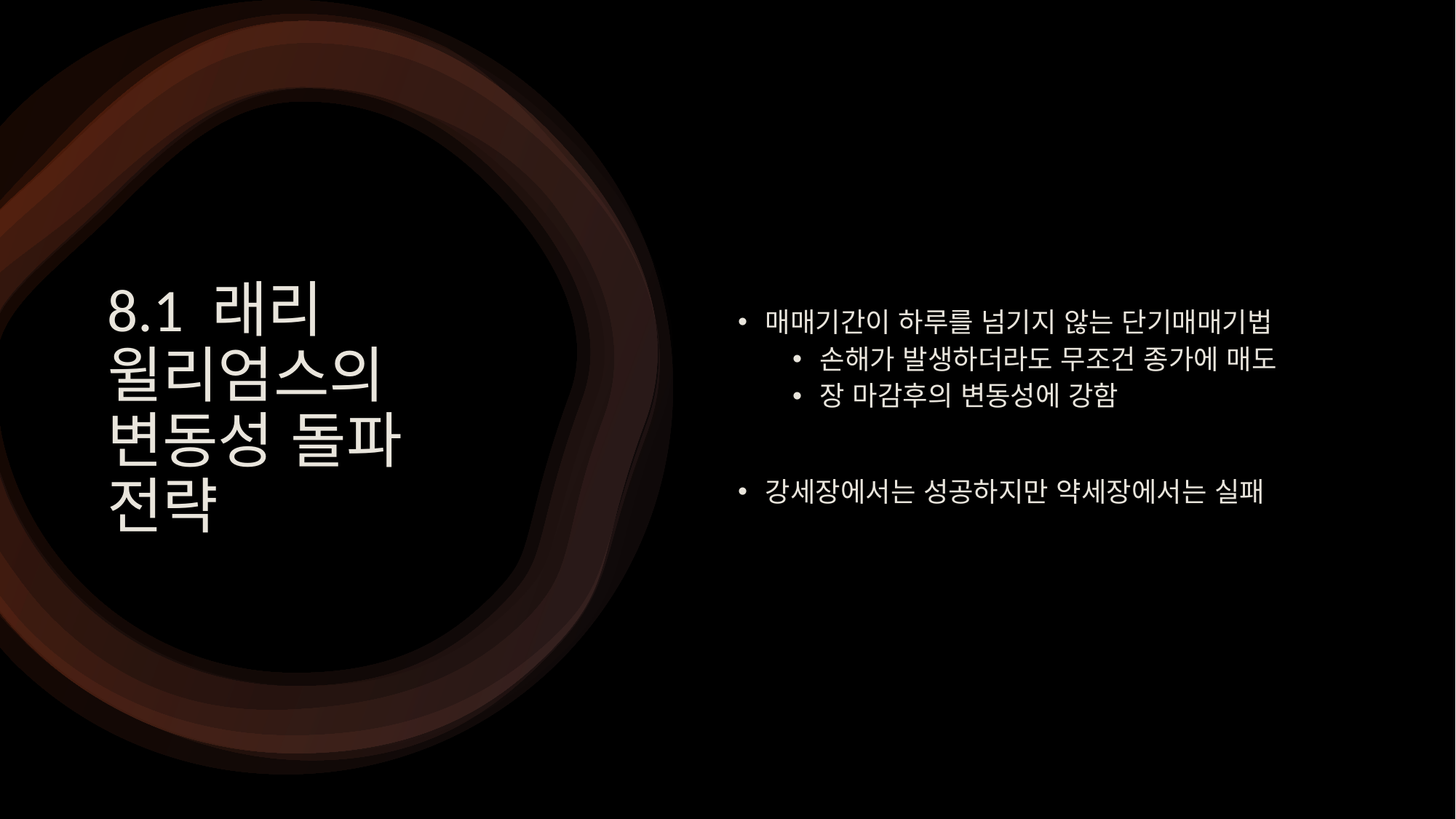

매매기간이 하루를 넘기지 않는 단기매매기법
손해가 발생하더라도 무조건 종가에 매도
장 마감후의 변동성에 강함

강세장에서는 성공하지만 약세장에서는 실패
# 8.1 래리 윌리엄스의 변동성 돌파 전략